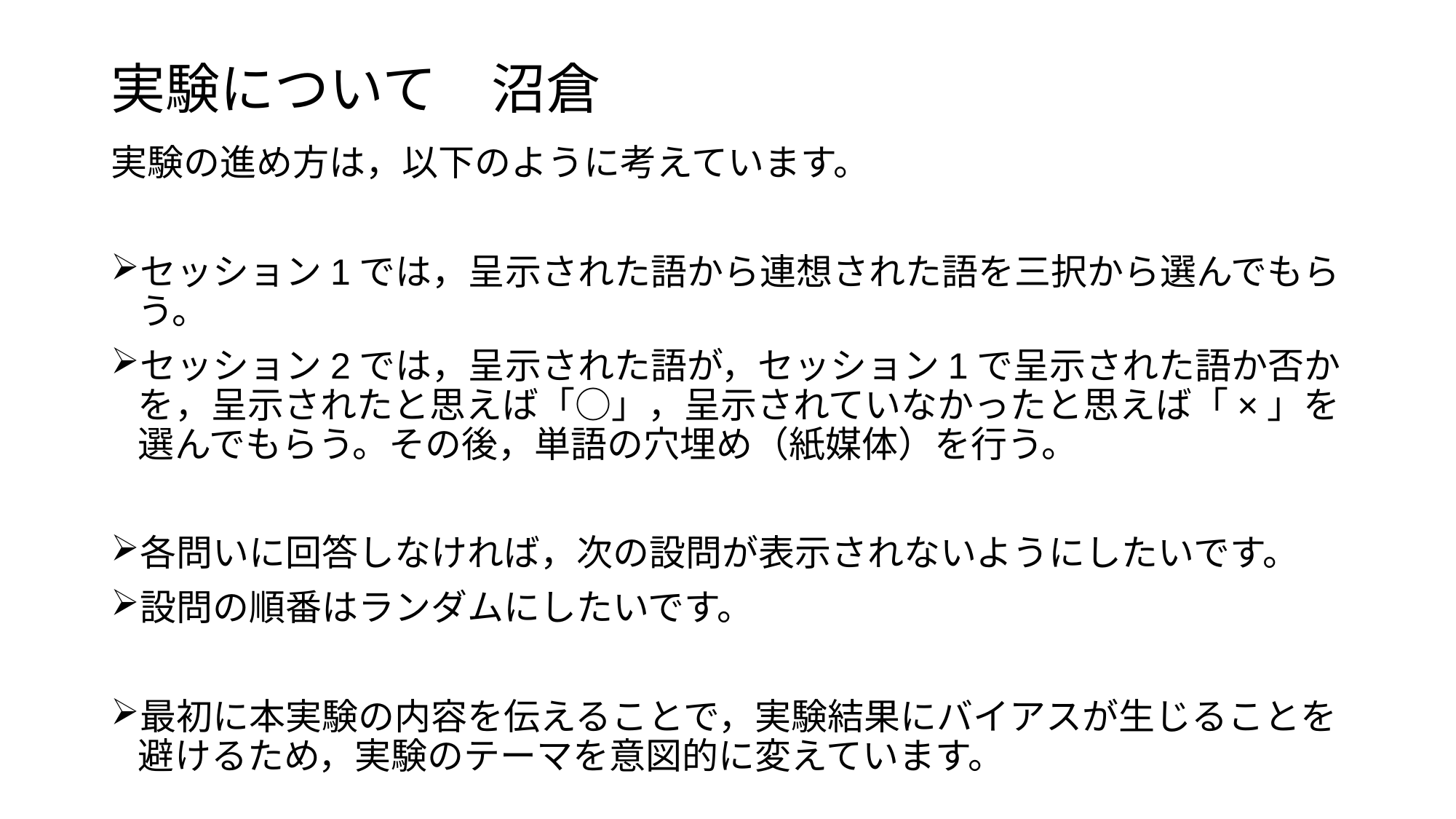

# 実験について　沼倉
実験の進め方は，以下のように考えています。

セッション1では，呈示された語から連想された語を三択から選んでもらう。
セッション2では，呈示された語が，セッション1で呈示された語か否かを，呈示されたと思えば「○」，呈示されていなかったと思えば「×」を選んでもらう。その後，単語の穴埋め（紙媒体）を行う。

各問いに回答しなければ，次の設問が表示されないようにしたいです。
設問の順番はランダムにしたいです。

最初に本実験の内容を伝えることで，実験結果にバイアスが生じることを避けるため，実験のテーマを意図的に変えています。